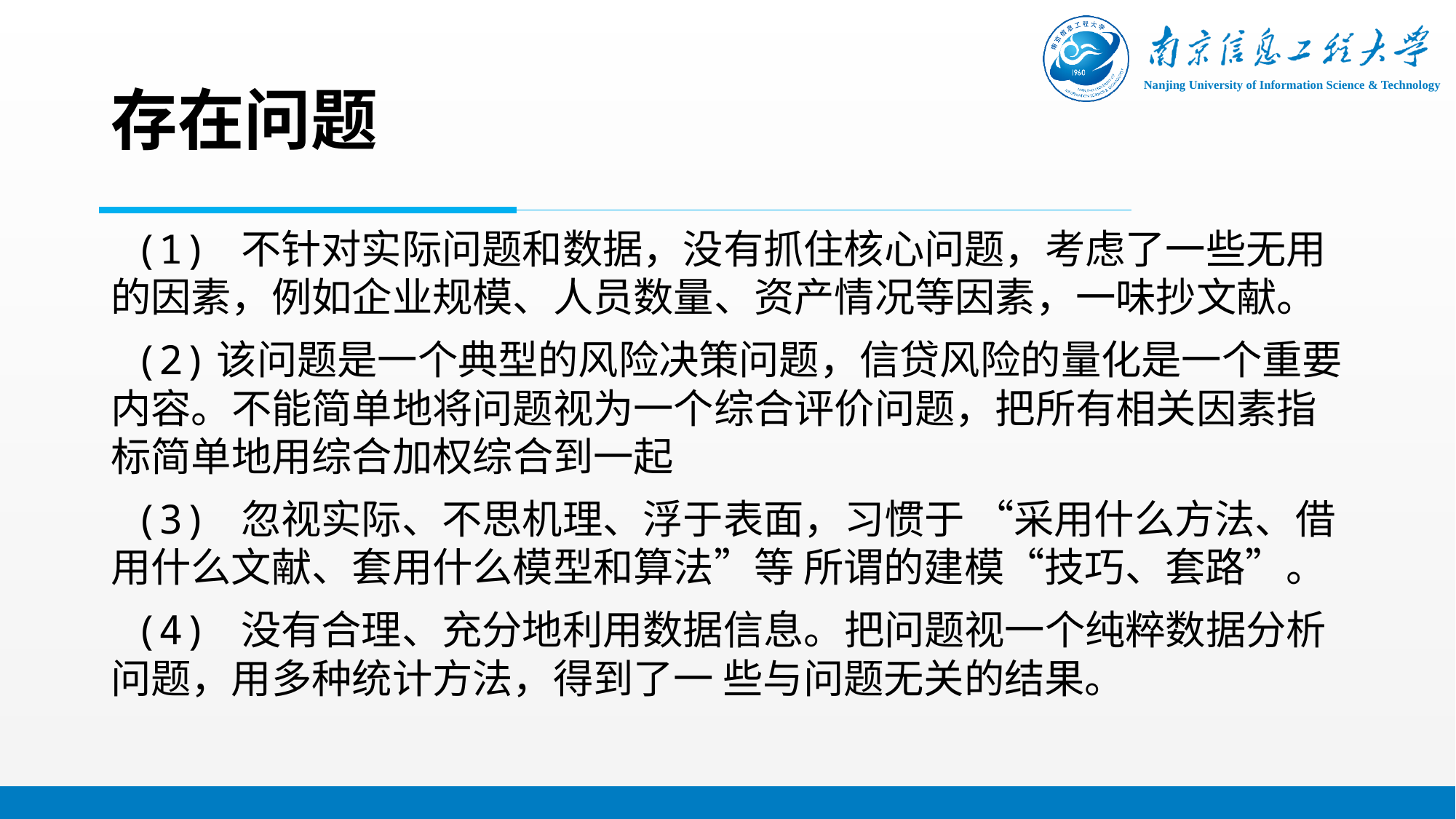

# 存在问题
 (1) 不针对实际问题和数据，没有抓住核心问题，考虑了一些无用的因素，例如企业规模、人员数量、资产情况等因素，一味抄文献。
 (2)该问题是一个典型的风险决策问题，信贷风险的量化是一个重要内容。不能简单地将问题视为一个综合评价问题，把所有相关因素指标简单地用综合加权综合到一起
 (3) 忽视实际、不思机理、浮于表面，习惯于 “采用什么方法、借用什么文献、套用什么模型和算法”等 所谓的建模“技巧、套路”。
 (4) 没有合理、充分地利用数据信息。把问题视一个纯粹数据分析问题，用多种统计方法，得到了一 些与问题无关的结果。